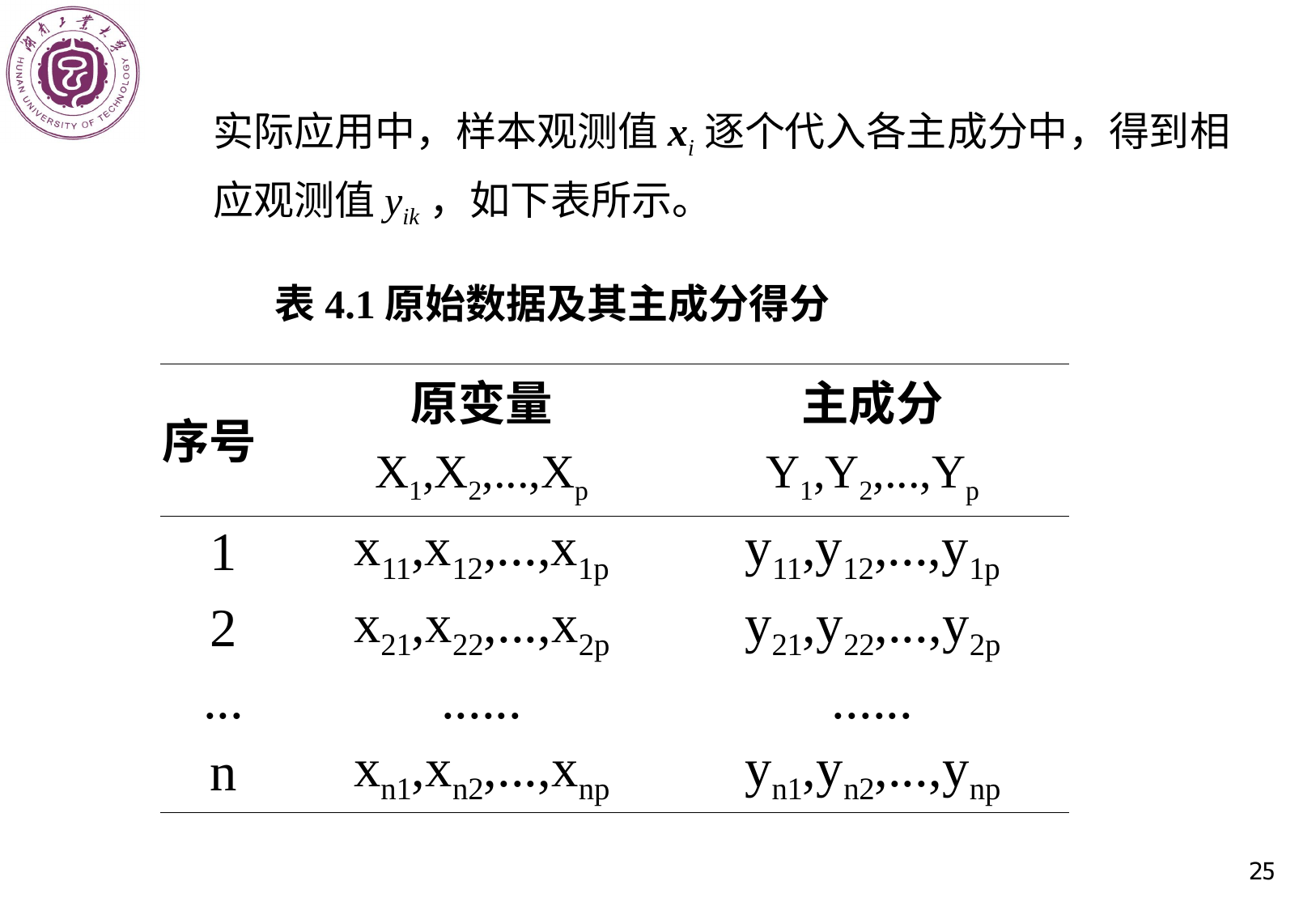

实际应用中，样本观测值xi逐个代入各主成分中，得到相应观测值yik，如下表所示。
表4.1原始数据及其主成分得分
| 序号 | 原变量 | 主成分 |
| --- | --- | --- |
|  | X1,X2,...,Xp | Y1,Y2,...,Yp |
| 1 | x11,x12,...,x1p | y11,y12,...,y1p |
| 2 | x21,x22,...,x2p | y21,y22,...,y2p |
| ... | ...... | ...... |
| n | xn1,xn2,...,xnp | yn1,yn2,...,ynp |
25